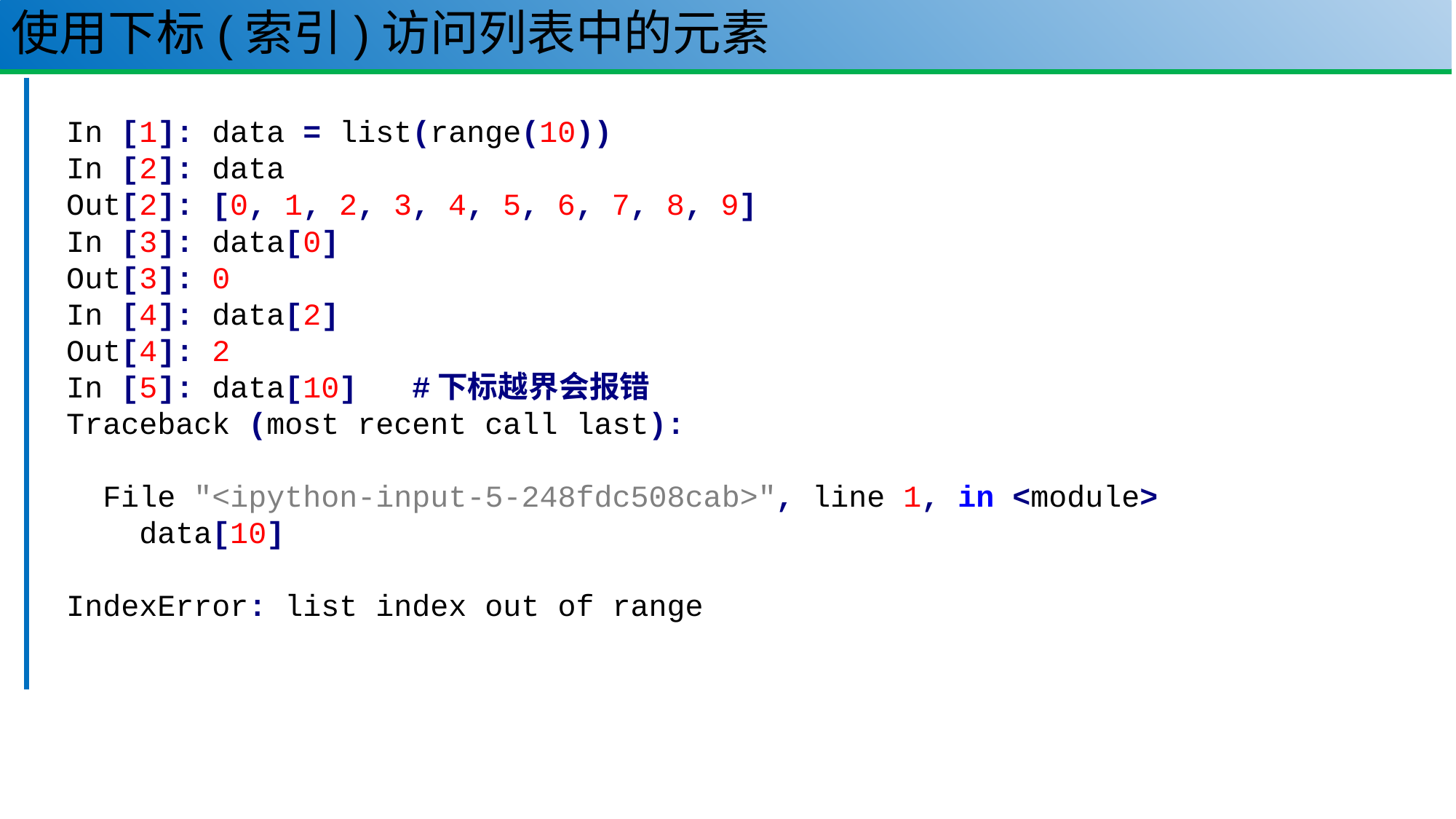

# 使用下标(索引)访问列表中的元素
9
In [1]: data = list(range(10))
In [2]: data
Out[2]: [0, 1, 2, 3, 4, 5, 6, 7, 8, 9]
In [3]: data[0]
Out[3]: 0
In [4]: data[2]
Out[4]: 2
In [5]: data[10]   #下标越界会报错
Traceback (most recent call last):

  File "<ipython-input-5-248fdc508cab>", line 1, in <module>
    data[10]

IndexError: list index out of range